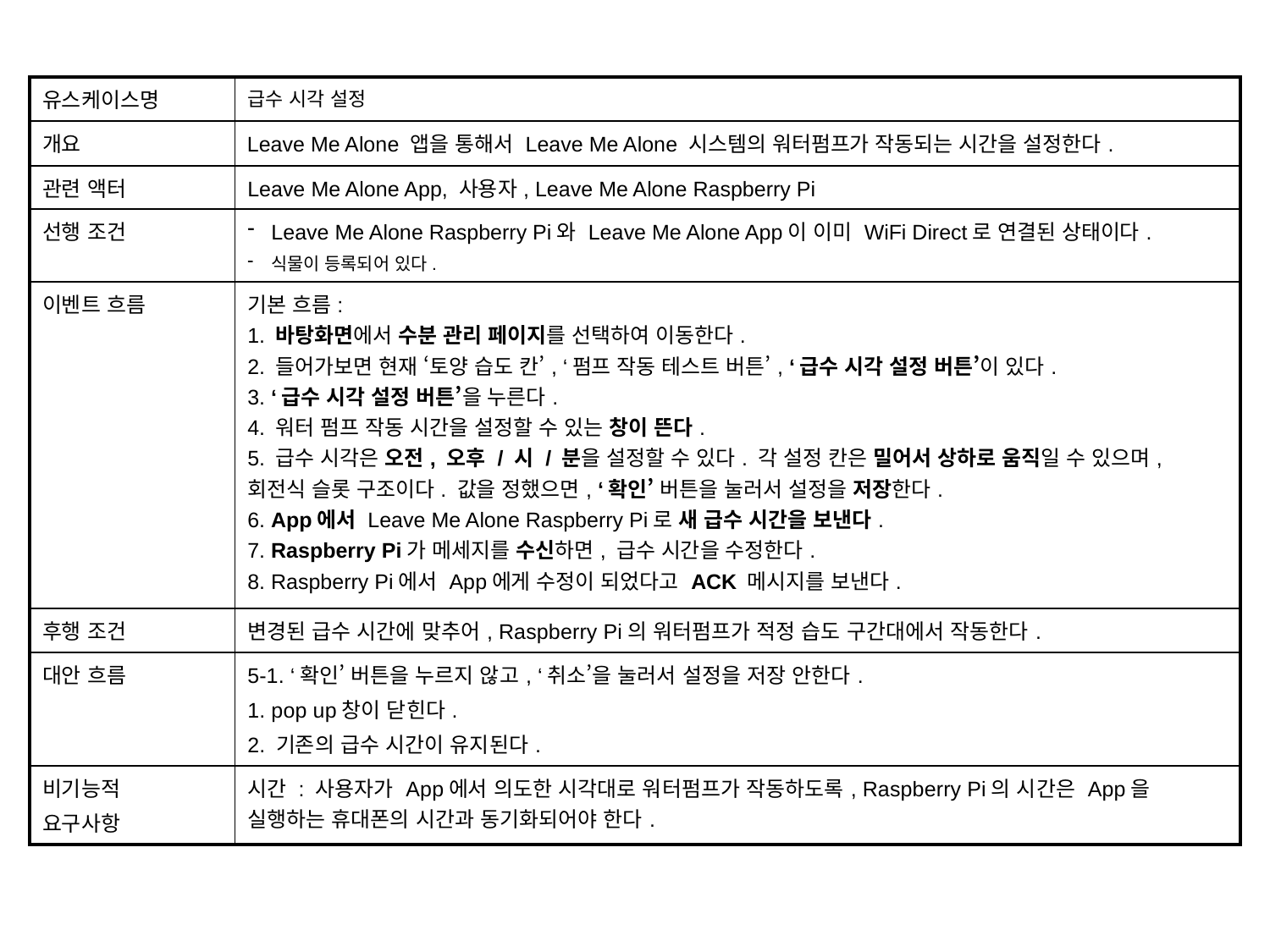

| 유스케이스명 | 급수 시각 설정 |
| --- | --- |
| 개요 | Leave Me Alone 앱을 통해서 Leave Me Alone 시스템의 워터펌프가 작동되는 시간을 설정한다. |
| 관련 액터 | Leave Me Alone App, 사용자, Leave Me Alone Raspberry Pi |
| 선행 조건 | Leave Me Alone Raspberry Pi와 Leave Me Alone App이 이미 WiFi Direct로 연결된 상태이다. 식물이 등록되어 있다. |
| 이벤트 흐름 | 기본 흐름: 1. 바탕화면에서 수분 관리 페이지를 선택하여 이동한다. 2. 들어가보면 현재 ‘토양 습도 칸’, ‘펌프 작동 테스트 버튼’, ‘급수 시각 설정 버튼’이 있다. 3. ‘급수 시각 설정 버튼’을 누른다. 4. 워터 펌프 작동 시간을 설정할 수 있는 창이 뜬다. 5. 급수 시각은 오전, 오후 / 시 / 분을 설정할 수 있다. 각 설정 칸은 밀어서 상하로 움직일 수 있으며, 회전식 슬롯 구조이다. 값을 정했으면, ‘확인’ 버튼을 눌러서 설정을 저장한다. 6. App에서 Leave Me Alone Raspberry Pi로 새 급수 시간을 보낸다. 7. Raspberry Pi가 메세지를 수신하면, 급수 시간을 수정한다. 8. Raspberry Pi에서 App에게 수정이 되었다고 ACK 메시지를 보낸다. |
| 후행 조건 | 변경된 급수 시간에 맞추어, Raspberry Pi의 워터펌프가 적정 습도 구간대에서 작동한다. |
| 대안 흐름 | 5-1. ‘확인’ 버튼을 누르지 않고, ‘취소’을 눌러서 설정을 저장 안한다. 1. pop up창이 닫힌다. 2. 기존의 급수 시간이 유지된다. |
| 비기능적 요구사항 | 시간 : 사용자가 App에서 의도한 시각대로 워터펌프가 작동하도록, Raspberry Pi의 시간은 App을 실행하는 휴대폰의 시간과 동기화되어야 한다. |